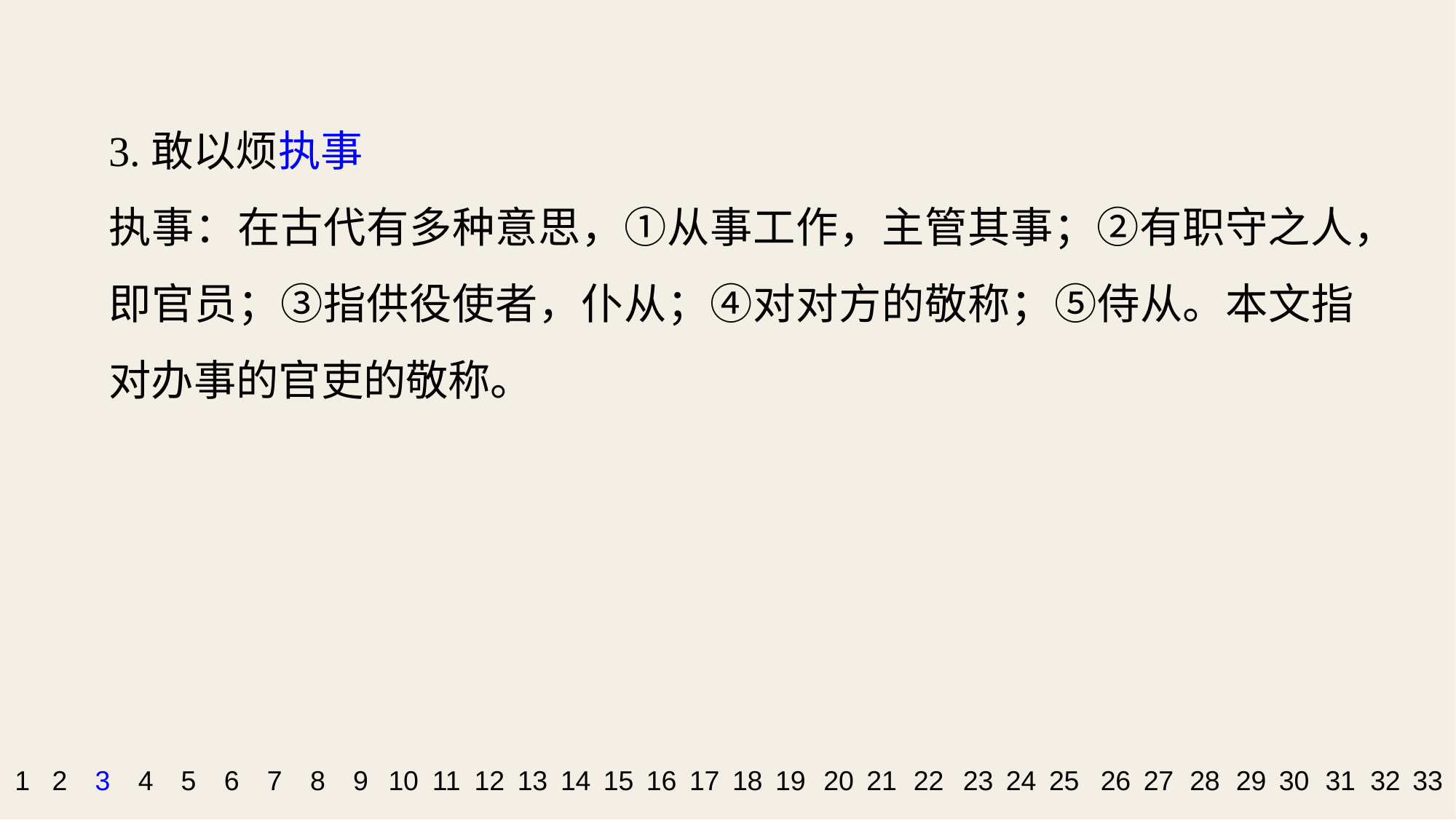

3.敢以烦执事
执事：在古代有多种意思，①从事工作，主管其事；②有职守之人，即官员；③指供役使者，仆从；④对对方的敬称；⑤侍从。本文指对办事的官吏的敬称。
1
2
3
4
5
6
7
8
9
10
11
12
13
14
15
16
17
18
19
20
21
22
23
24
25
26
27
28
29
30
31
32
33